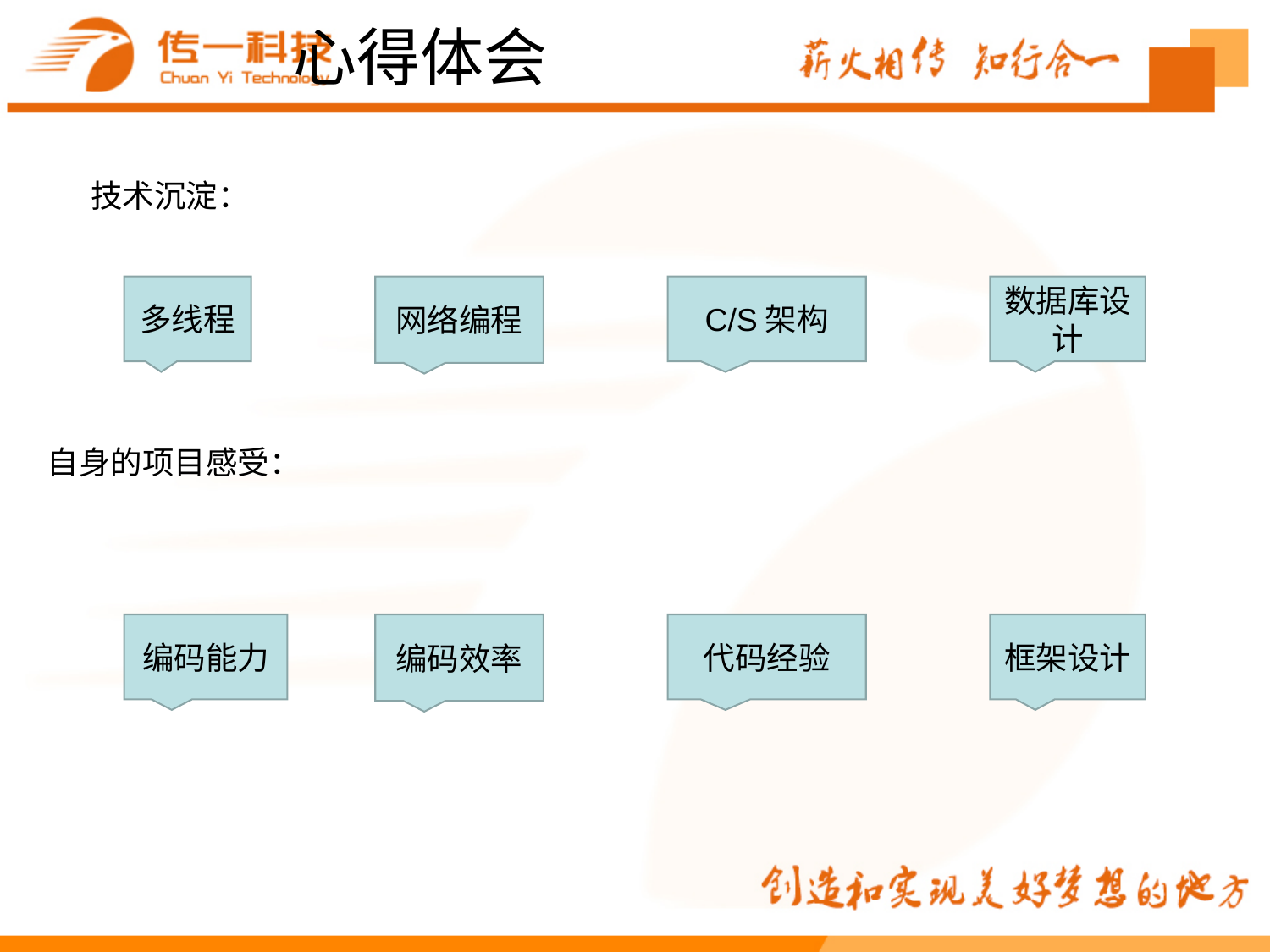

心得体会

     技术沉淀：

自身的项目感受：

多线程
网络编程
C/S架构
数据库设计
编码能力
编码效率
代码经验
框架设计